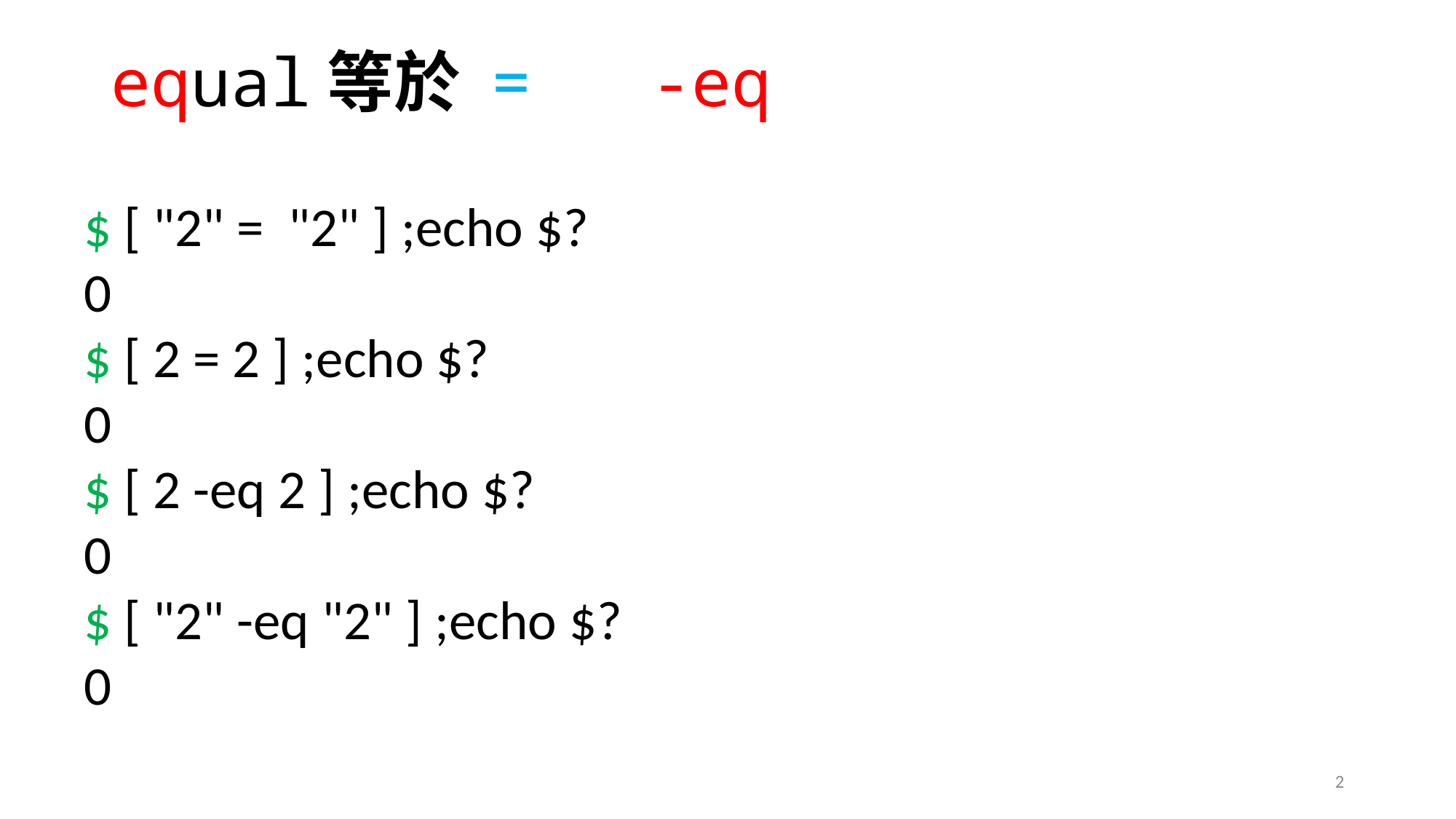

# equal等於 =   -eq
$ [ "2" =  "2" ] ;echo $?
0
$ [ 2 = 2 ] ;echo $?
0
$ [ 2 -eq 2 ] ;echo $?
0
$ [ "2" -eq "2" ] ;echo $?
0
2